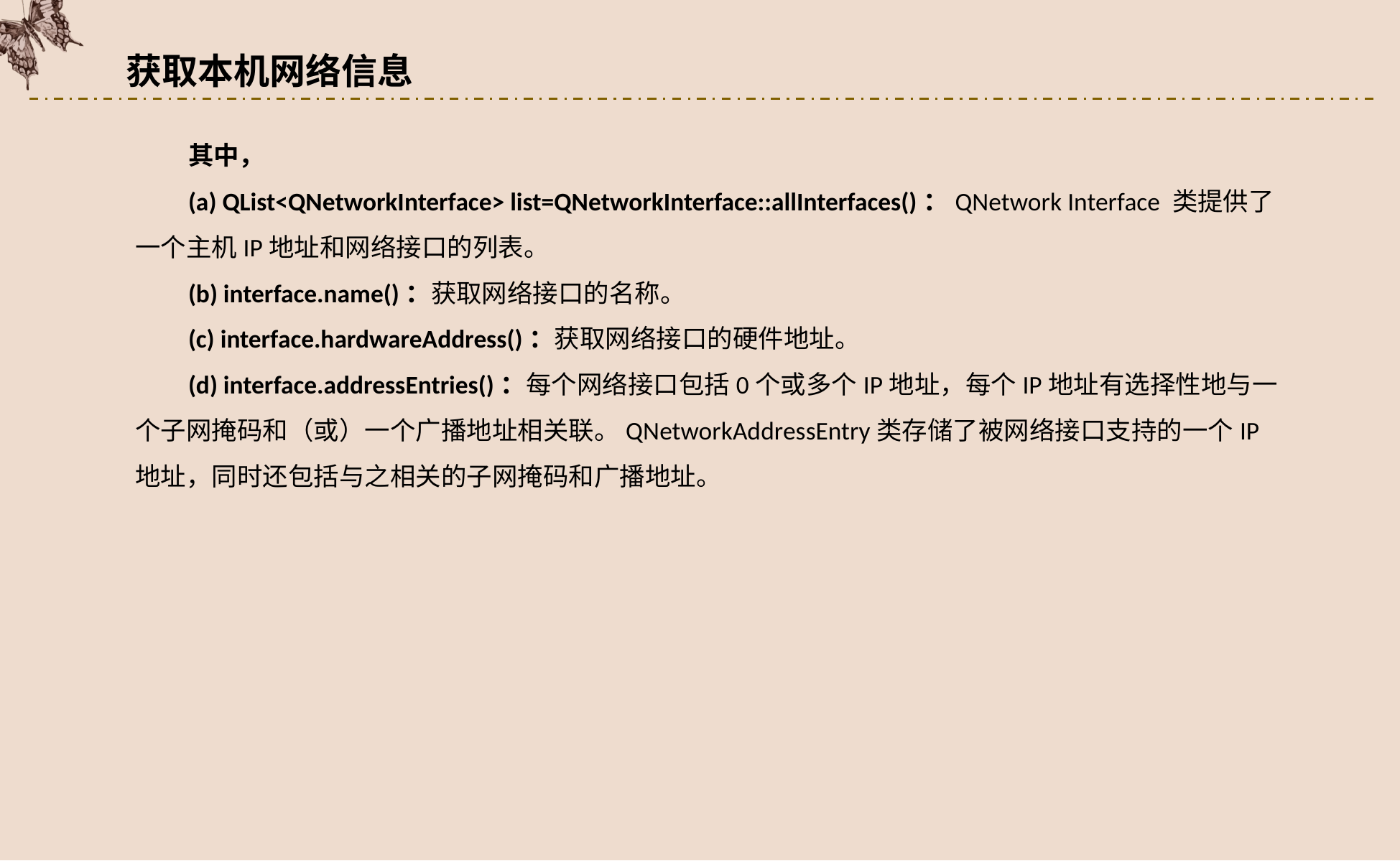

获取本机网络信息
其中，
(a) QList<QNetworkInterface> list=QNetworkInterface::allInterfaces()：QNetwork Interface 类提供了一个主机IP地址和网络接口的列表。
(b) interface.name()：获取网络接口的名称。
(c) interface.hardwareAddress()：获取网络接口的硬件地址。
(d) interface.addressEntries()：每个网络接口包括0个或多个IP地址，每个IP地址有选择性地与一个子网掩码和（或）一个广播地址相关联。QNetworkAddressEntry类存储了被网络接口支持的一个IP地址，同时还包括与之相关的子网掩码和广播地址。